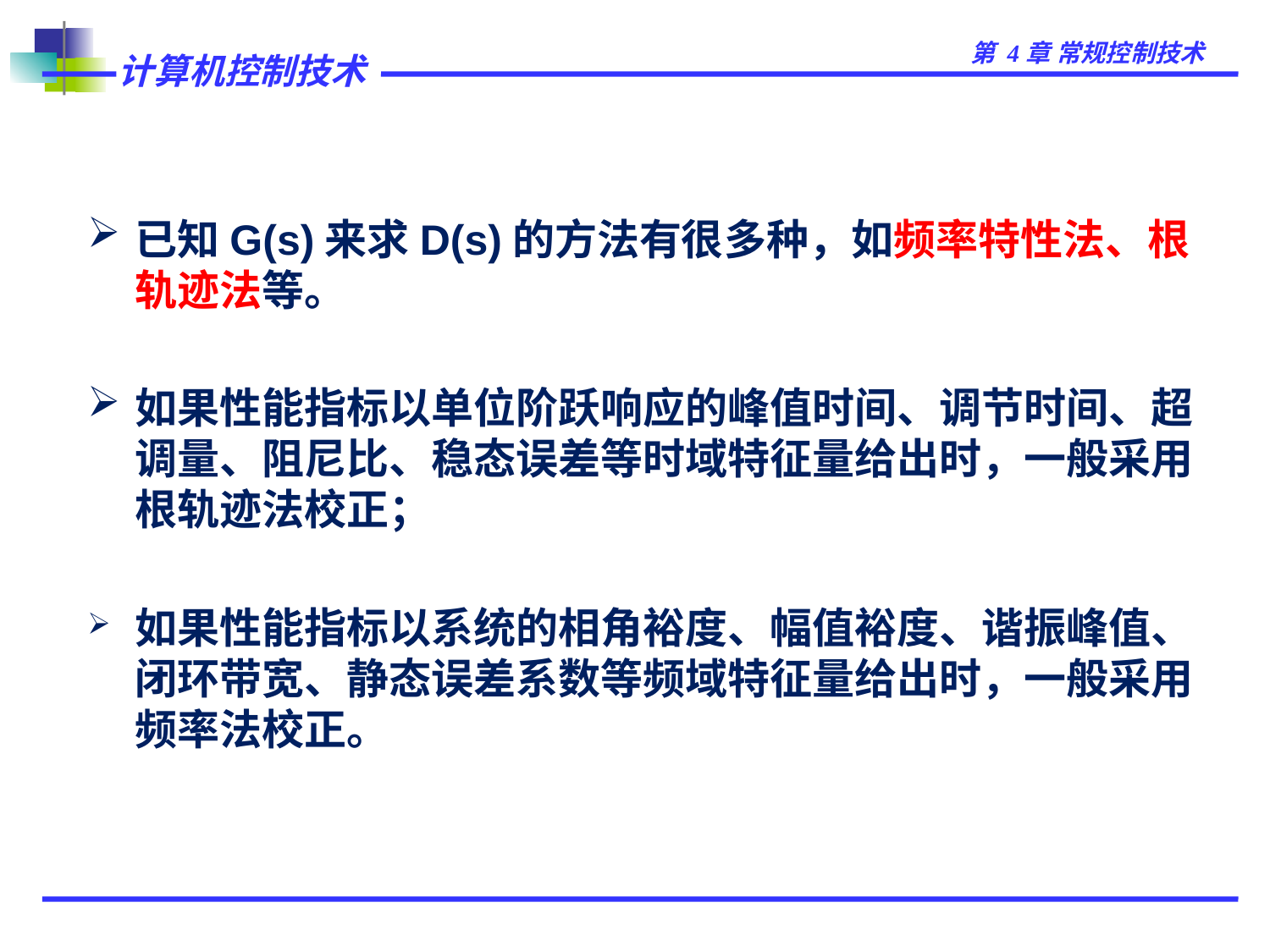

已知G(s)来求D(s)的方法有很多种，如频率特性法、根轨迹法等。

如果性能指标以单位阶跃响应的峰值时间、调节时间、超调量、阻尼比、稳态误差等时域特征量给出时，一般采用根轨迹法校正；

如果性能指标以系统的相角裕度、幅值裕度、谐振峰值、闭环带宽、静态误差系数等频域特征量给出时，一般采用频率法校正。